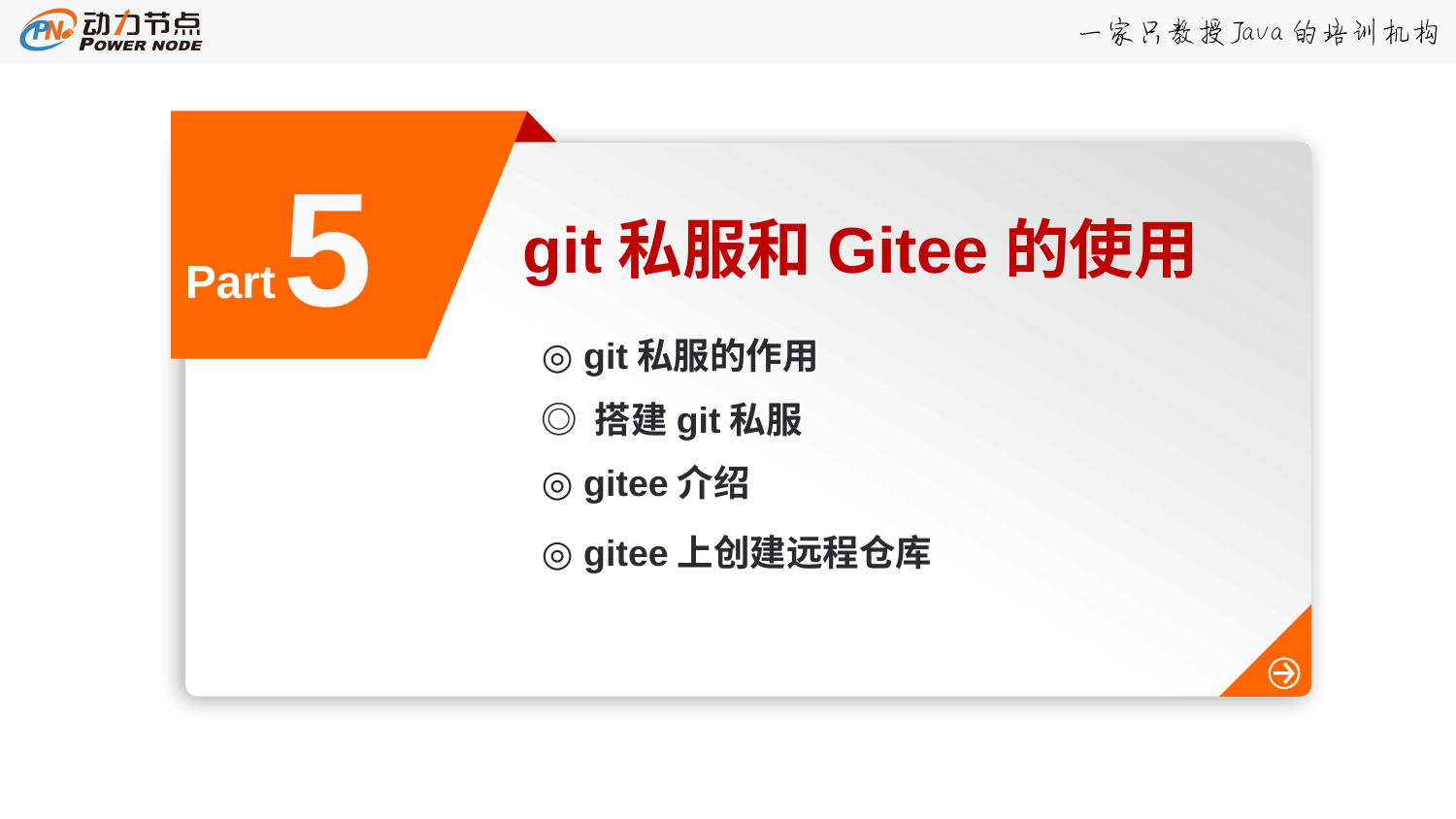

5

git私服和Gitee的使用
Part
◎ git私服的作用
◎ 搭建git私服
◎ gitee介绍
◎ gitee上创建远程仓库